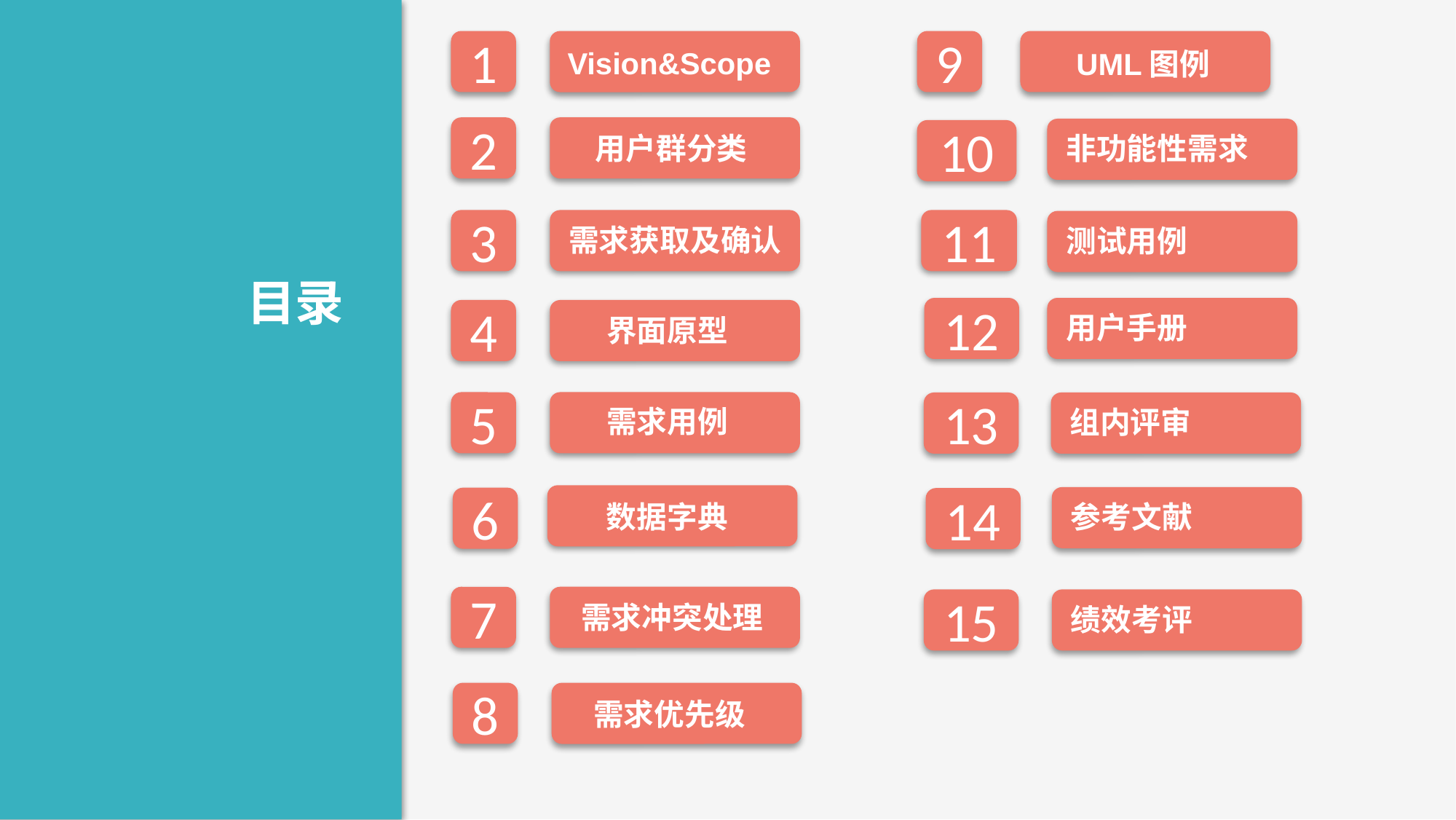

9
1

UML图例

Vision&Scope
2

用户群分类

非功能性需求
10
3
11

需求获取及确认

测试用例
目录
12

用户手册
4

界面原型
5

需求用例
13

组内评审

数据字典

参考文献
6
14
7

需求冲突处理
15

绩效考评
8

需求优先级
9

WBS
8

会议记录